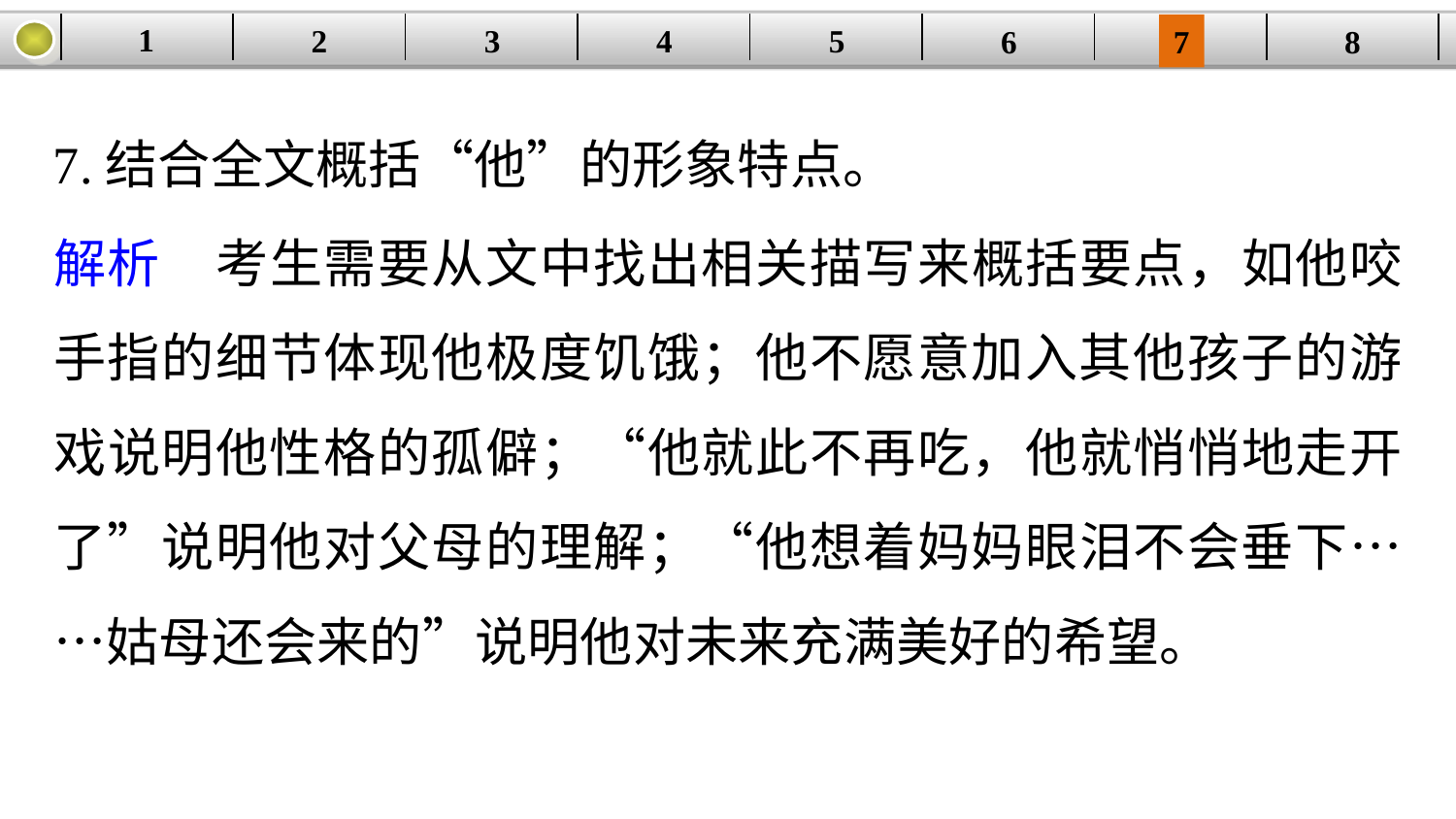

1
2
3
4
|  |  |  |  |  |  |  |  |
| --- | --- | --- | --- | --- | --- | --- | --- |
5
6
7
8

7.结合全文概括“他”的形象特点。
解析　考生需要从文中找出相关描写来概括要点，如他咬手指的细节体现他极度饥饿；他不愿意加入其他孩子的游戏说明他性格的孤僻；“他就此不再吃，他就悄悄地走开了”说明他对父母的理解；“他想着妈妈眼泪不会垂下……姑母还会来的”说明他对未来充满美好的希望。